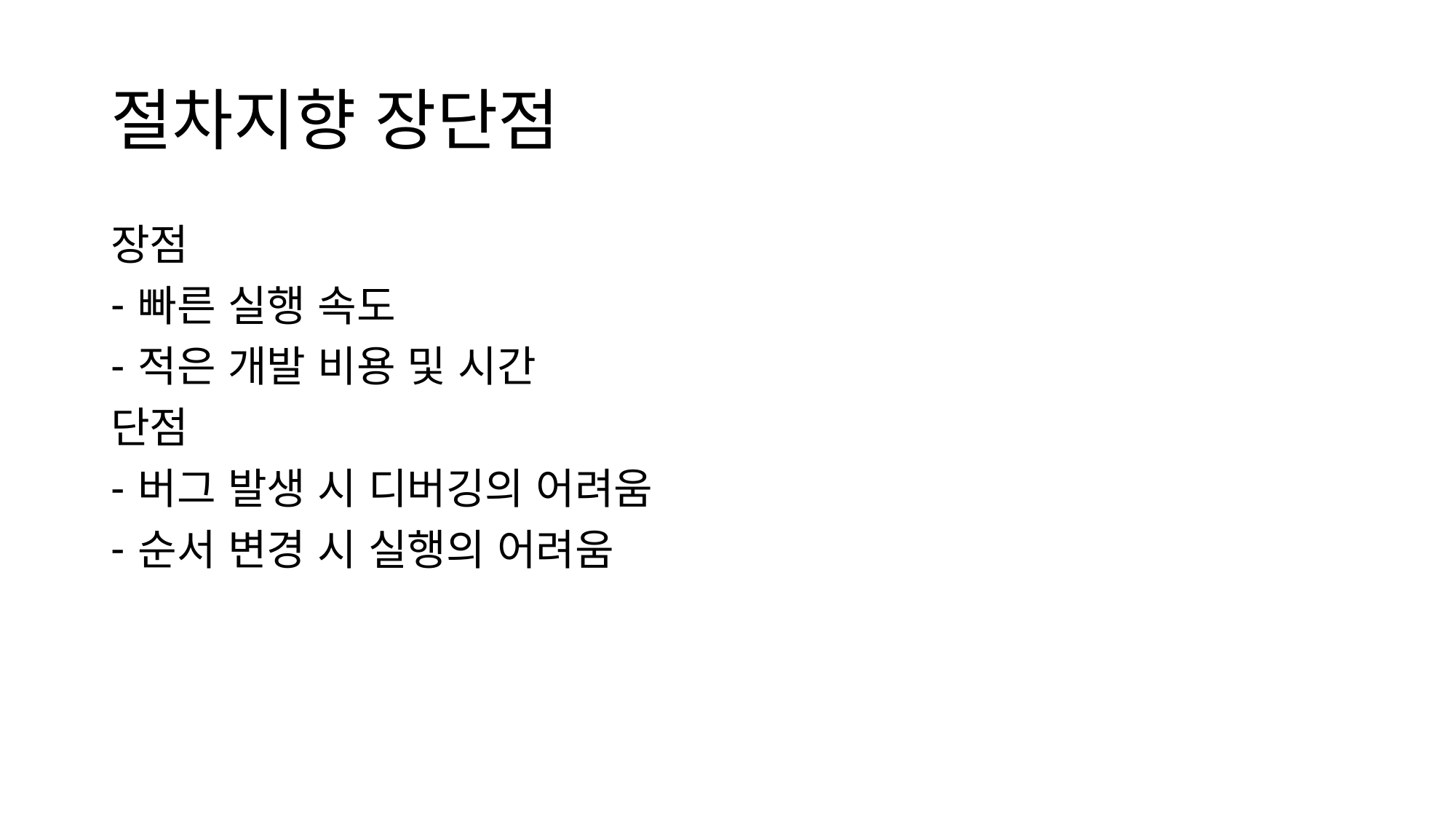

# 절차지향 장단점
장점
빠른 실행 속도
적은 개발 비용 및 시간
단점
버그 발생 시 디버깅의 어려움
순서 변경 시 실행의 어려움